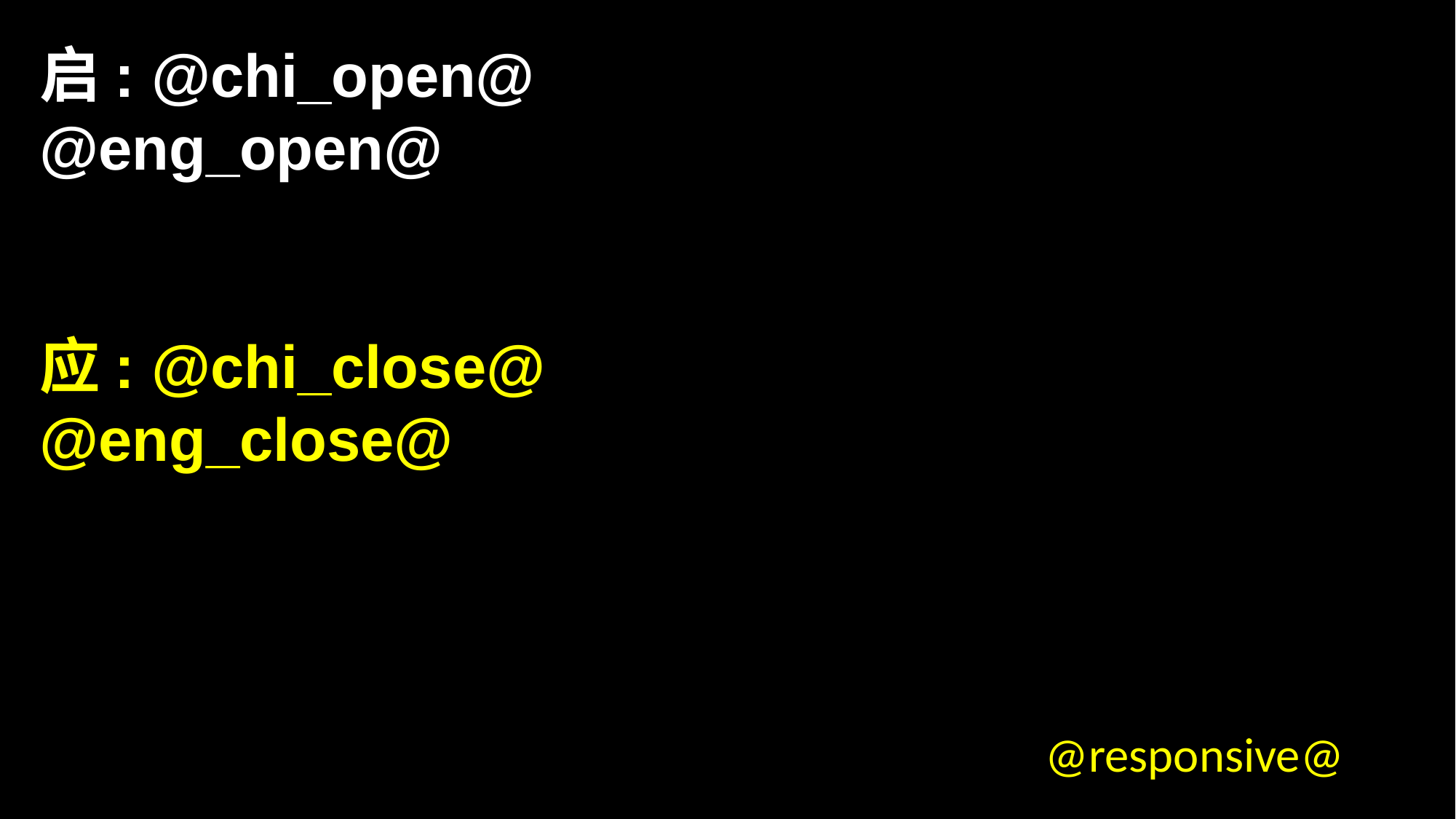

启: @chi_open@
@eng_open@

应: @chi_close@
@eng_close@
# @responsive@